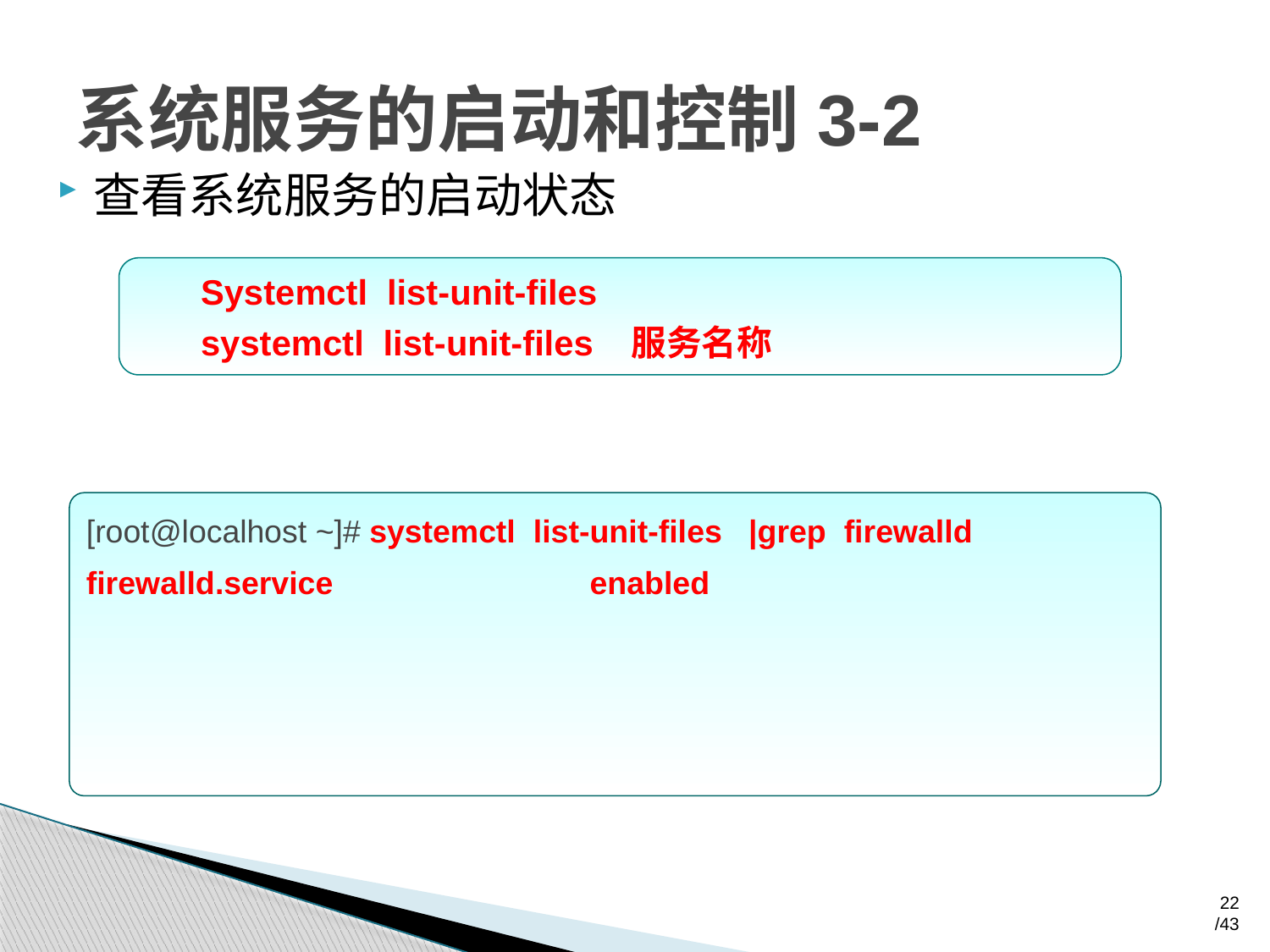

# 系统服务的启动和控制3-2
查看系统服务的启动状态

Systemctl  list-unit-files
systemctl  list-unit-files   服务名称
[root@localhost ~]# systemctl  list-unit-files   |grep  firewalld
firewalld.service                             enabled
22/43